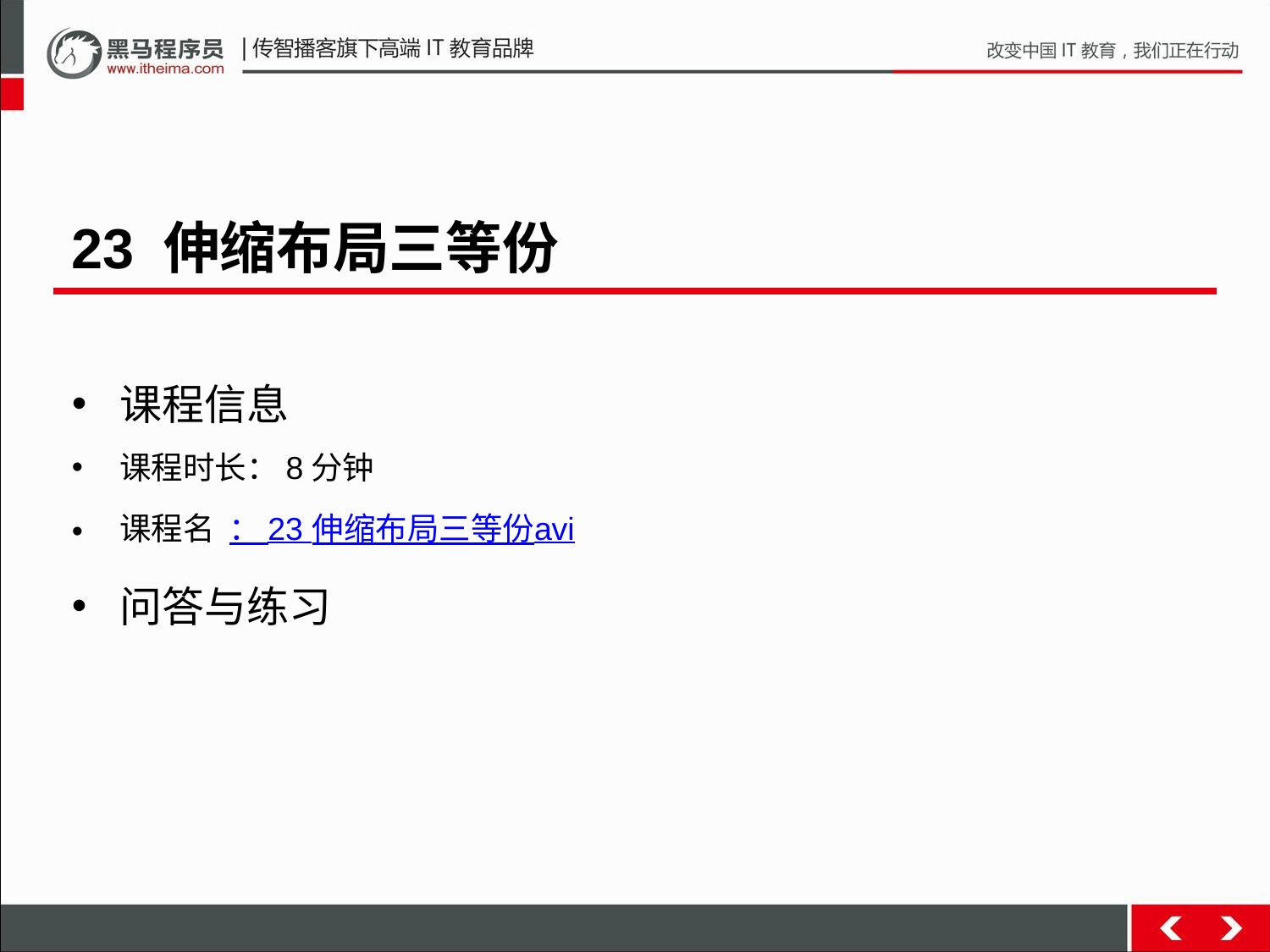

23 伸缩布局三等份
课程信息
课程时长：8分钟
课程名  ： 23 伸缩布局三等份avi
问答与练习